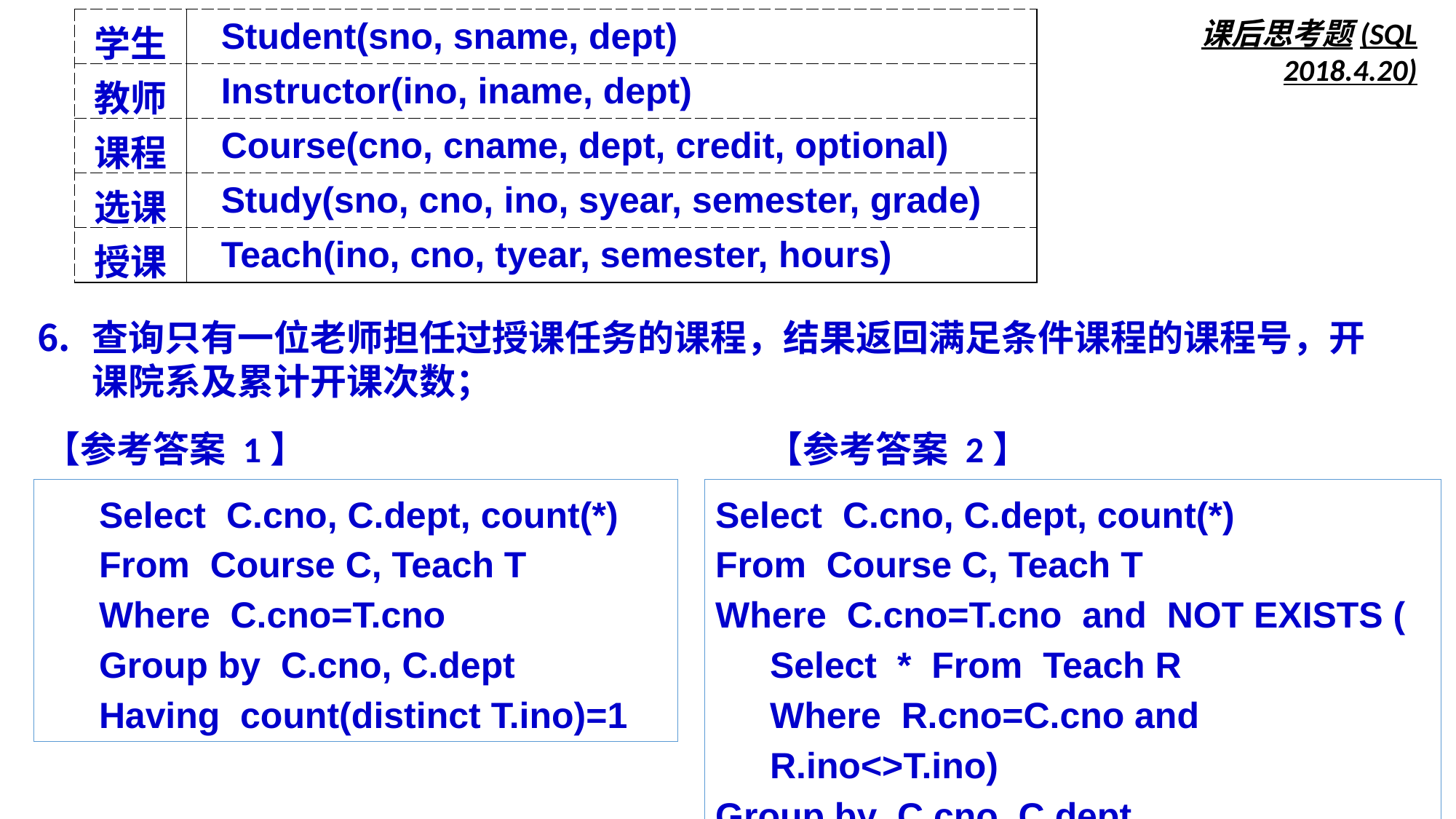

| 学生 | Student(sno, sname, dept) |
| --- | --- |
| 教师 | Instructor(ino, iname, dept) |
| 课程 | Course(cno, cname, dept, credit, optional) |
| 选课 | Study(sno, cno, ino, syear, semester, grade) |
| 授课 | Teach(ino, cno, tyear, semester, hours) |
课后思考题(SQL 2018.4.20)
查询只有一位老师担任过授课任务的课程，结果返回满足条件课程的课程号，开课院系及累计开课次数；
【参考答案 1】
Select  C.cno, C.dept, count(*)
From  Course C, Teach T
Where  C.cno=T.cno
Group by  C.cno, C.dept
Having  count(distinct T.ino)=1
【参考答案 2】
Select  C.cno, C.dept, count(*)
From  Course C, Teach T
Where  C.cno=T.cno  and  NOT EXISTS (
Select  *  From  Teach R
Where  R.cno=C.cno and R.ino<>T.ino)
Group by  C.cno, C.dept